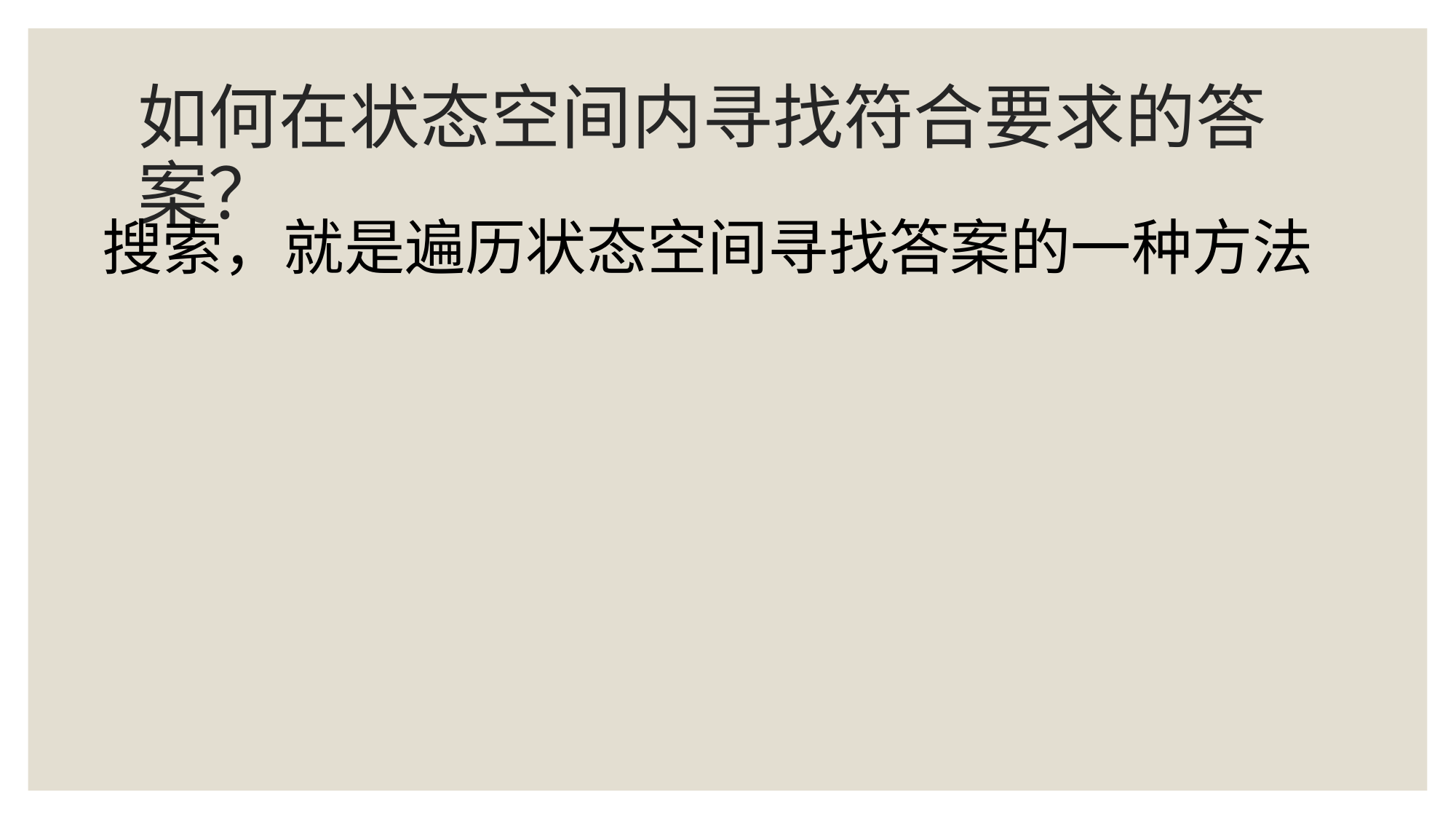

# 如何在状态空间内寻找符合要求的答案？
搜索，就是遍历状态空间寻找答案的一种方法